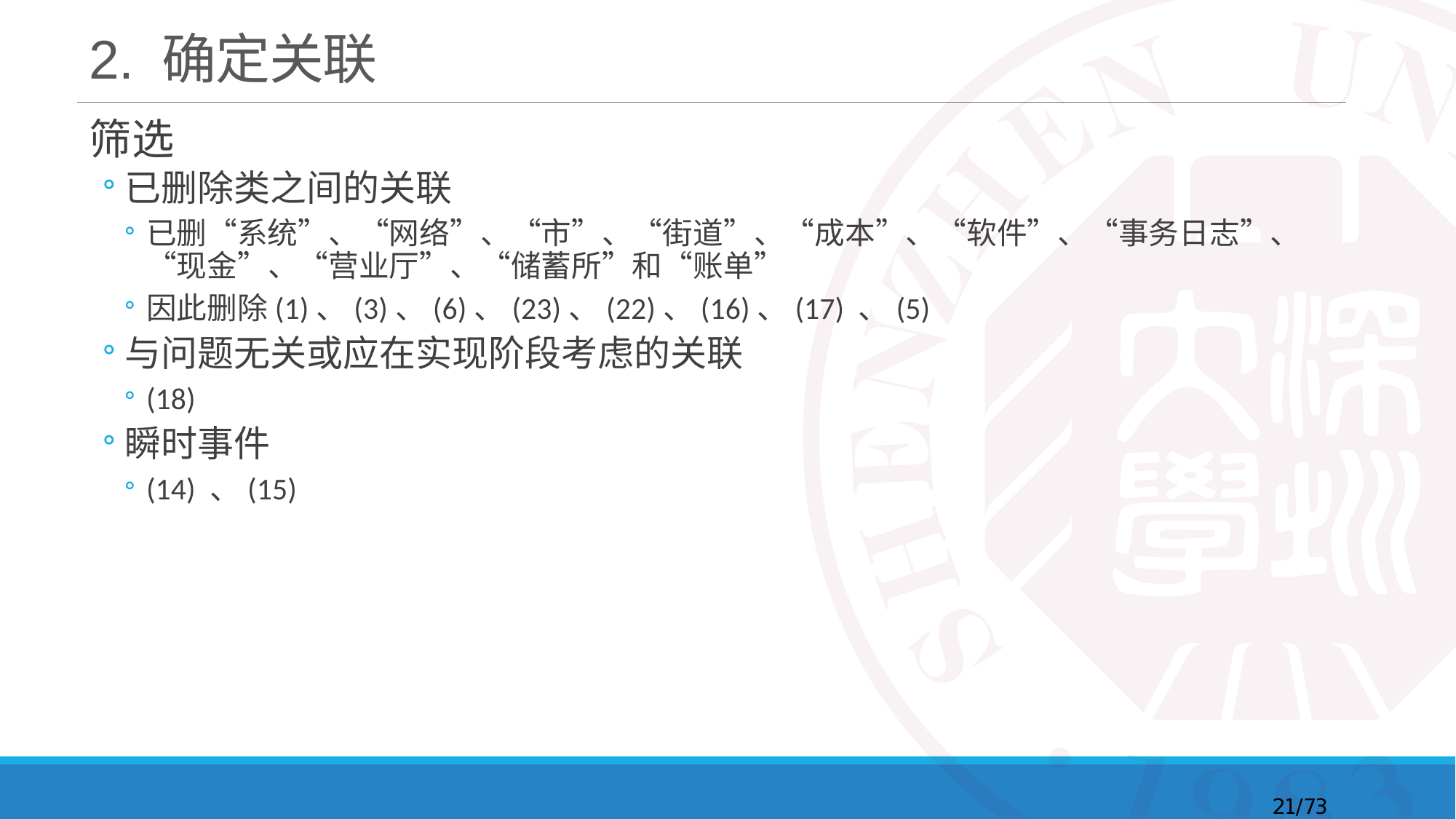

# 2. 确定关联
筛选
已删除类之间的关联
已删“系统”、“网络”、“市”、“街道”、“成本”、“软件”、“事务日志”、“现金”、“营业厅”、“储蓄所”和“账单”
因此删除(1)、(3)、(6)、(23)、(22)、(16)、(17) 、(5)
与问题无关或应在实现阶段考虑的关联
(18)
瞬时事件
(14) 、(15)

21/73